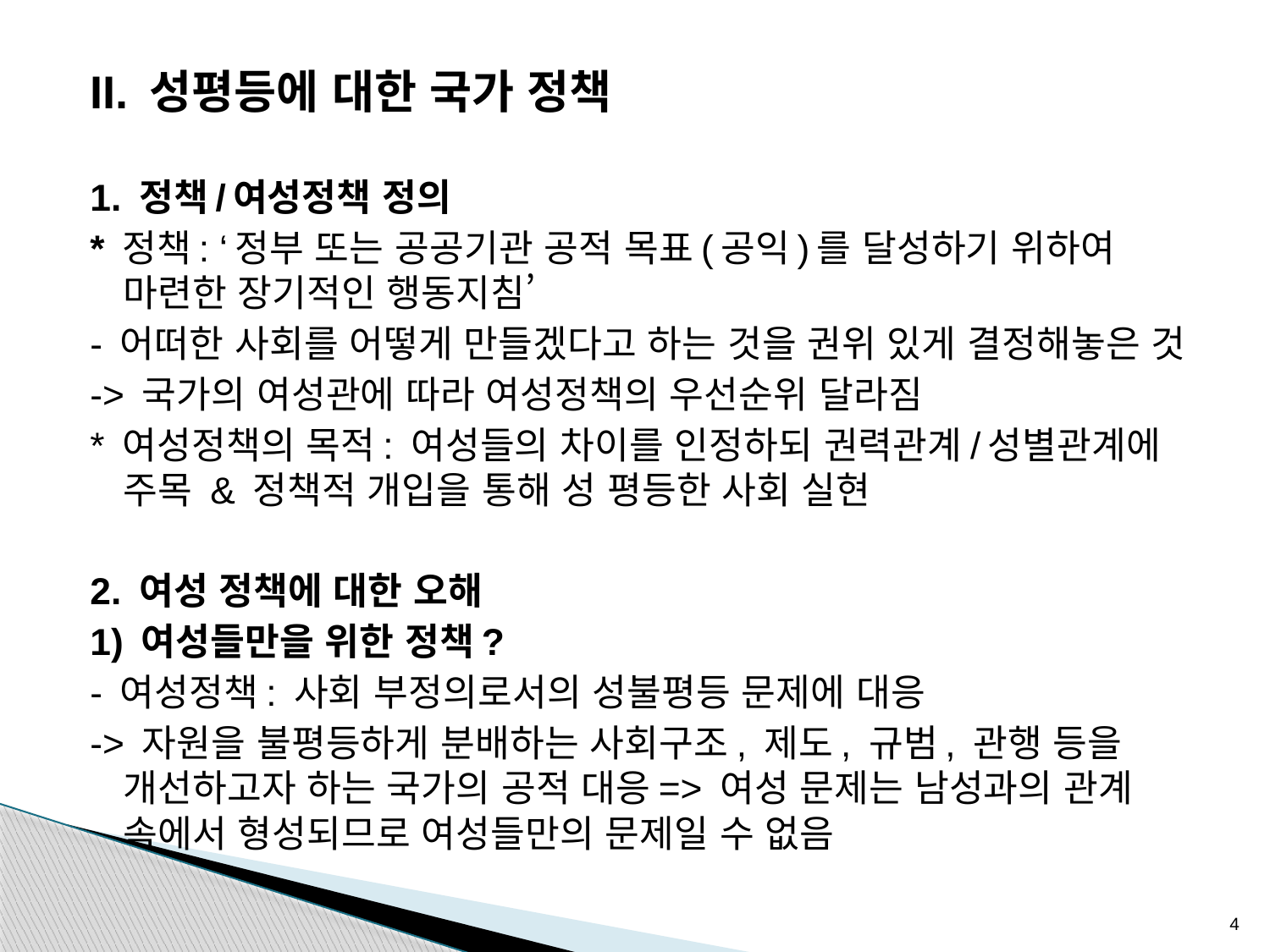

II. 성평등에 대한 국가 정책

1. 정책/여성정책 정의
* 정책: ‘정부 또는 공공기관 공적 목표(공익)를 달성하기 위하여 마련한 장기적인 행동지침’
- 어떠한 사회를 어떻게 만들겠다고 하는 것을 권위 있게 결정해놓은 것
-> 국가의 여성관에 따라 여성정책의 우선순위 달라짐
* 여성정책의 목적: 여성들의 차이를 인정하되 권력관계/성별관계에 주목 & 정책적 개입을 통해 성 평등한 사회 실현

2. 여성 정책에 대한 오해
1) 여성들만을 위한 정책?
- 여성정책: 사회 부정의로서의 성불평등 문제에 대응
-> 자원을 불평등하게 분배하는 사회구조, 제도, 규범, 관행 등을 개선하고자 하는 국가의 공적 대응=> 여성 문제는 남성과의 관계 속에서 형성되므로 여성들만의 문제일 수 없음

4